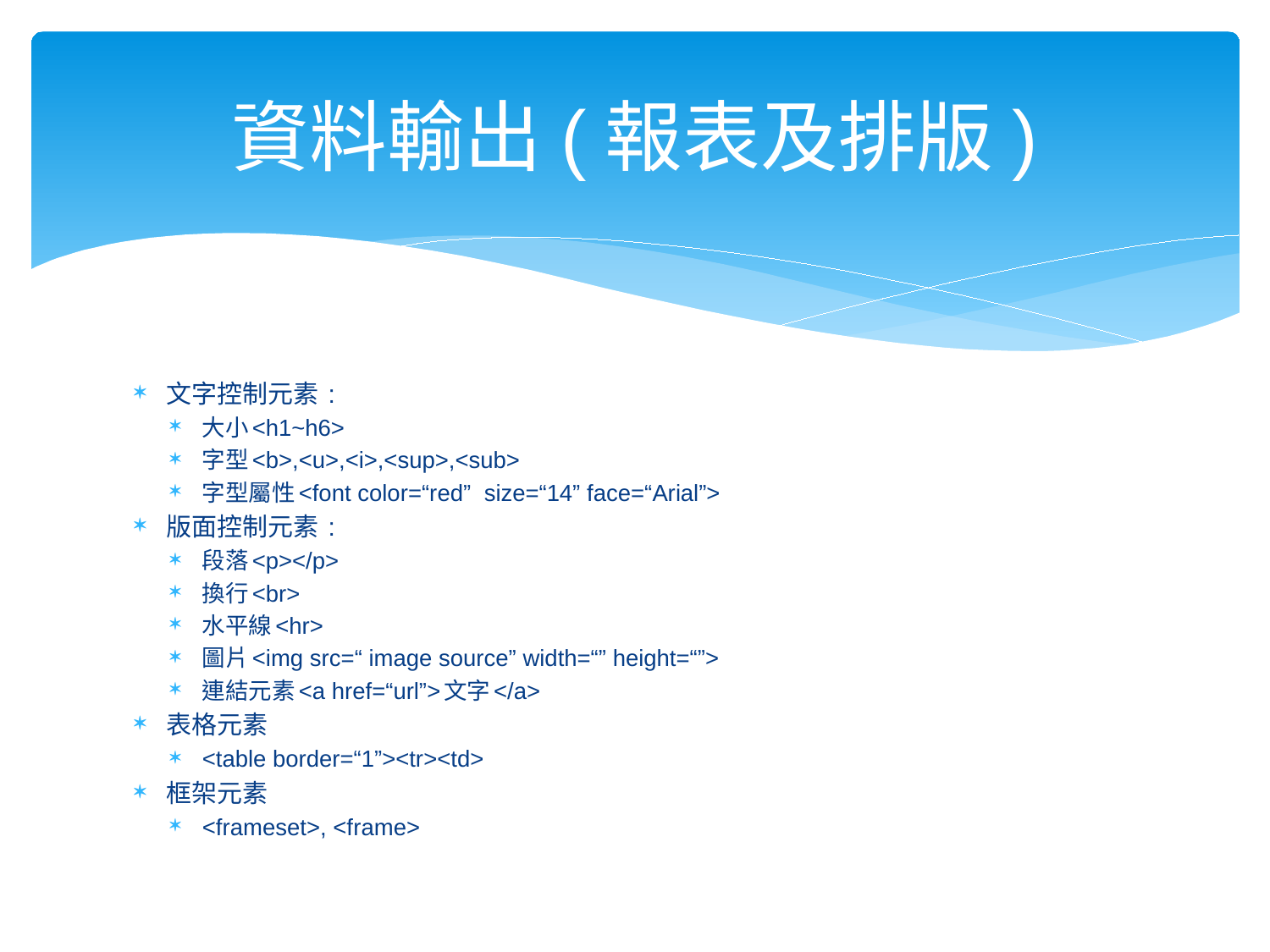

# 資料輸出(報表及排版)
文字控制元素 :
大小<h1~h6>
字型<b>,<u>,<i>,<sup>,<sub>
字型屬性<font color=“red”  size=“14” face=“Arial”>
版面控制元素 :
段落<p></p>
換行<br>
水平線<hr>
圖片<img src=“ image source” width=“” height=“”>
連結元素<a href=“url”>文字</a>
表格元素
<table border=“1”><tr><td>
框架元素
<frameset>, <frame>